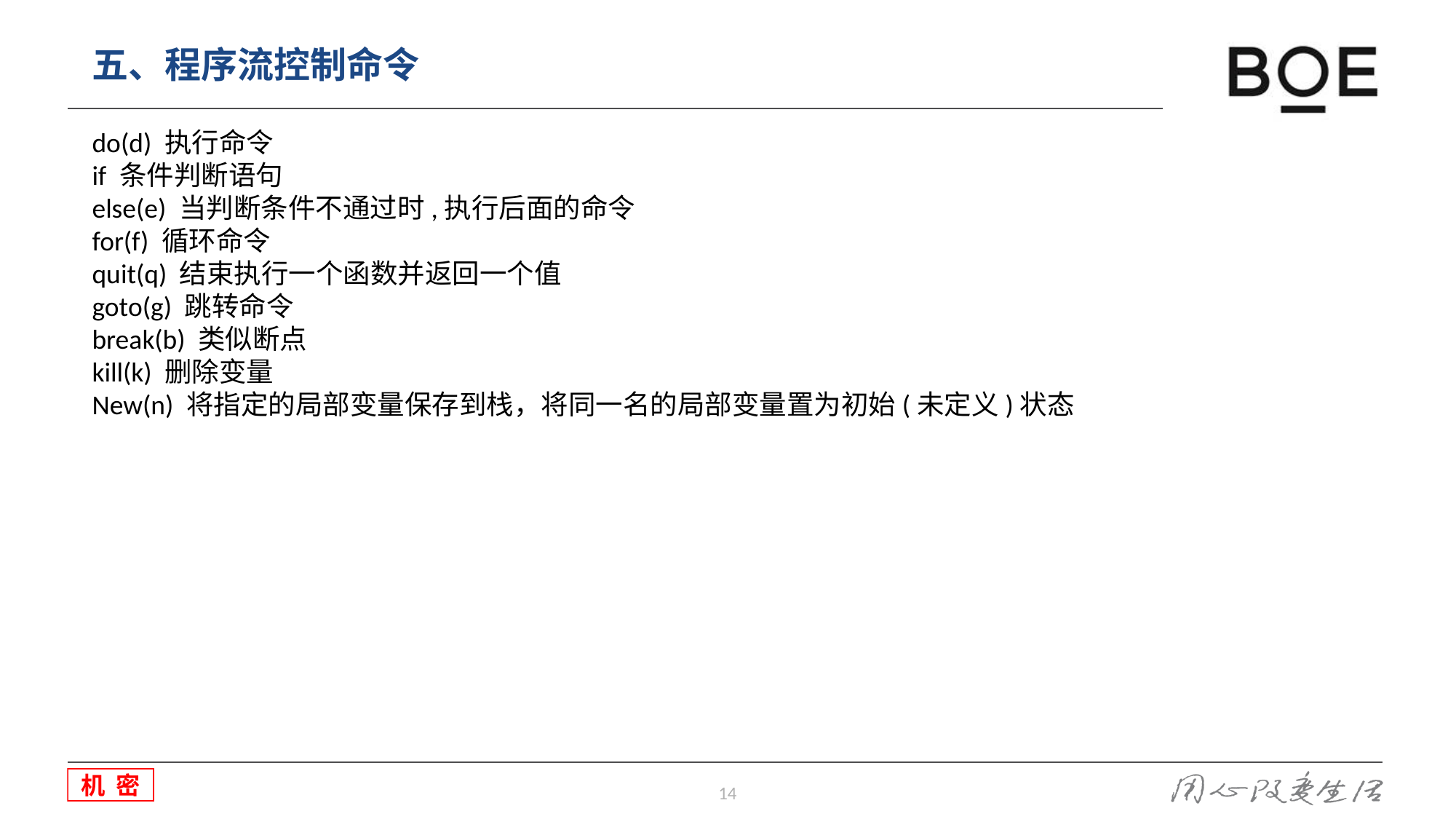

五、程序流控制命令
do(d) 执行命令
if 条件判断语句  
else(e) 当判断条件不通过时,执行后面的命令  
for(f) 循环命令  
quit(q) 结束执行一个函数并返回一个值  
goto(g) 跳转命令   
break(b) 类似断点
kill(k) 删除变量
New(n) 将指定的局部变量保存到栈，将同一名的局部变量置为初始(未定义)状态
14